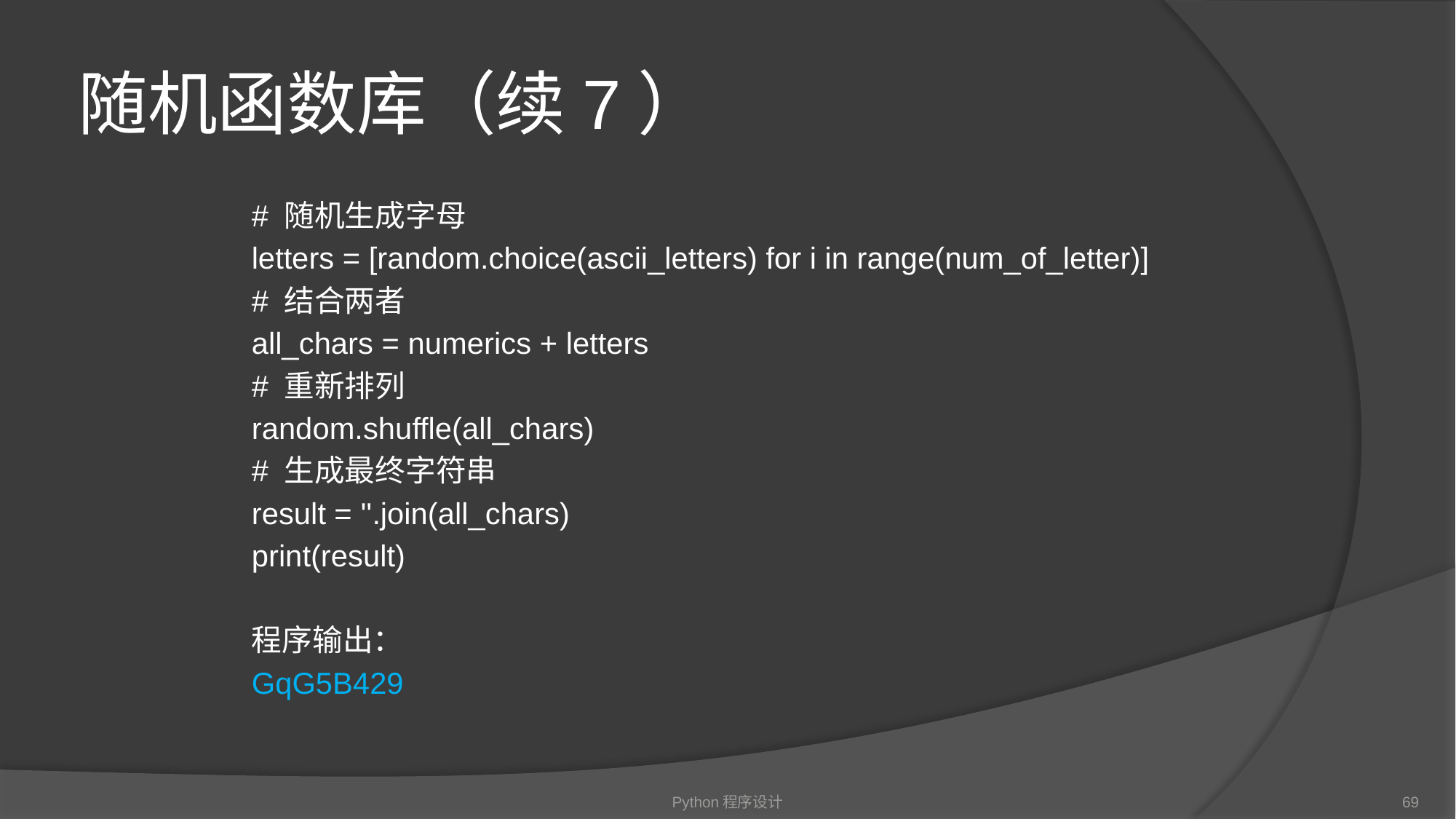

# 随机函数库（续7）
# 随机生成字母
letters = [random.choice(ascii_letters) for i in range(num_of_letter)]
# 结合两者
all_chars = numerics + letters
# 重新排列
random.shuffle(all_chars)
# 生成最终字符串
result = ''.join(all_chars)
print(result)

程序输出：
GqG5B429
Python程序设计
69